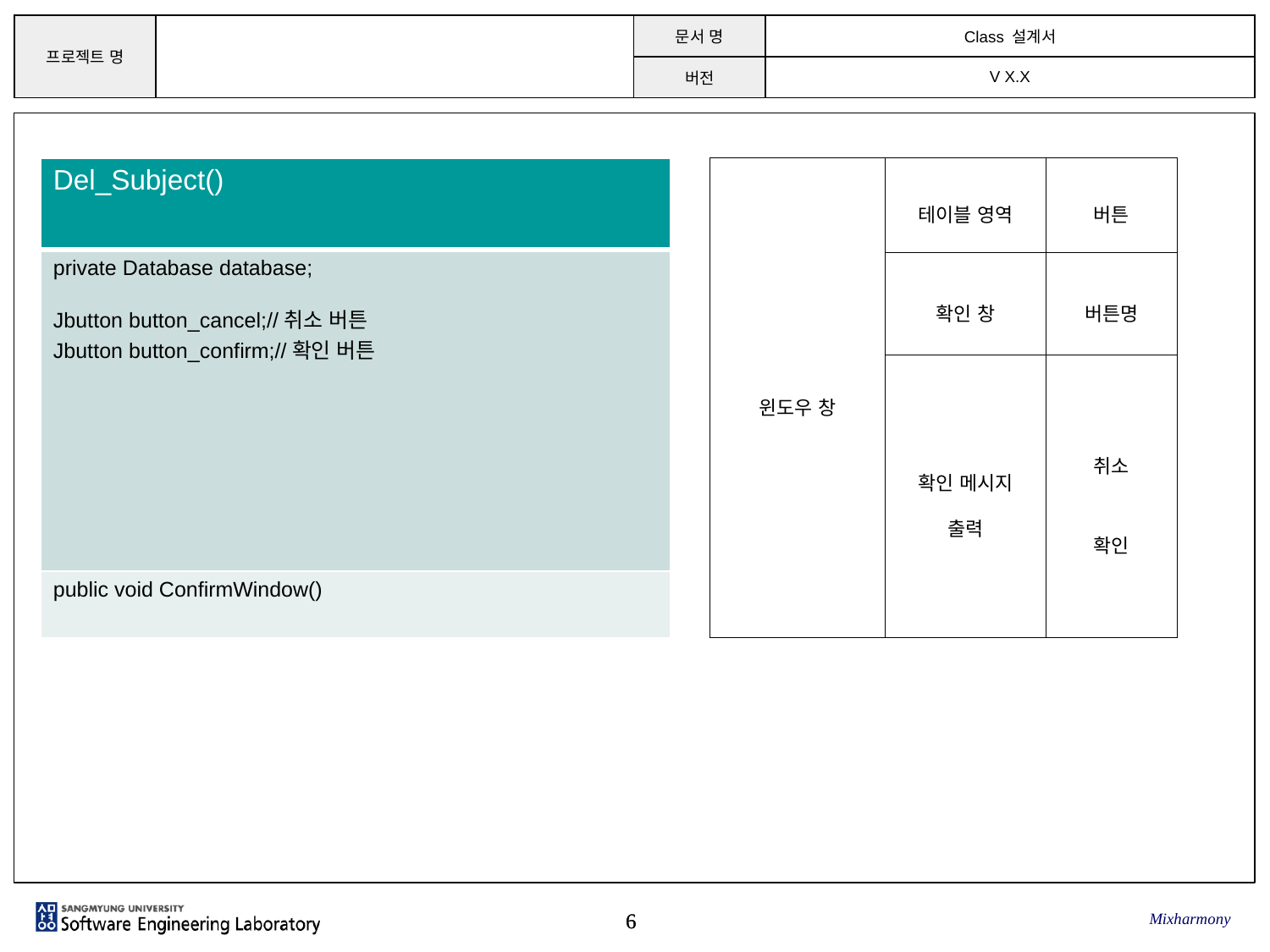

| Del\_Subject() |
| --- |
| private Database database; Jbutton button\_cancel;//취소 버튼 Jbutton button\_confirm;//확인 버튼 |
| public void ConfirmWindow() |
| 윈도우 창 | 테이블 영역 | 버튼 |
| --- | --- | --- |
|  | 확인 창 | 버튼명 |
|  | 확인 메시지 출력 | 취소 확인 |
Mixharmony